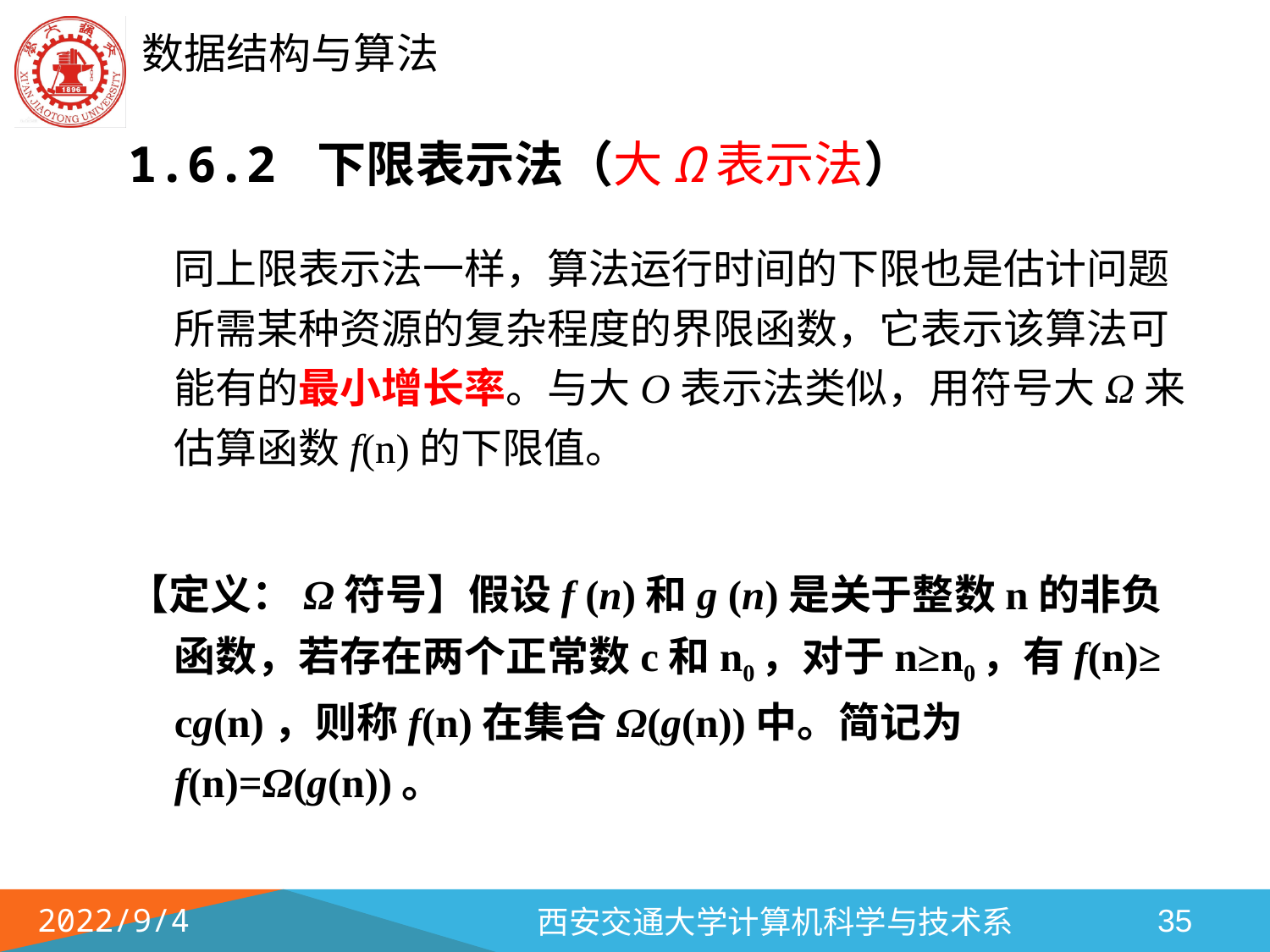

# 1.6.2 下限表示法（大Ω表示法）
		同上限表示法一样，算法运行时间的下限也是估计问题所需某种资源的复杂程度的界限函数，它表示该算法可能有的最小增长率。与大O表示法类似，用符号大Ω来估算函数f(n)的下限值。

【定义：Ω符号】假设f (n)和g (n)是关于整数n的非负函数，若存在两个正常数c和n0，对于n≥n0，有f(n)≥ cg(n)，则称f(n)在集合Ω(g(n))中。简记为f(n)=Ω(g(n))。